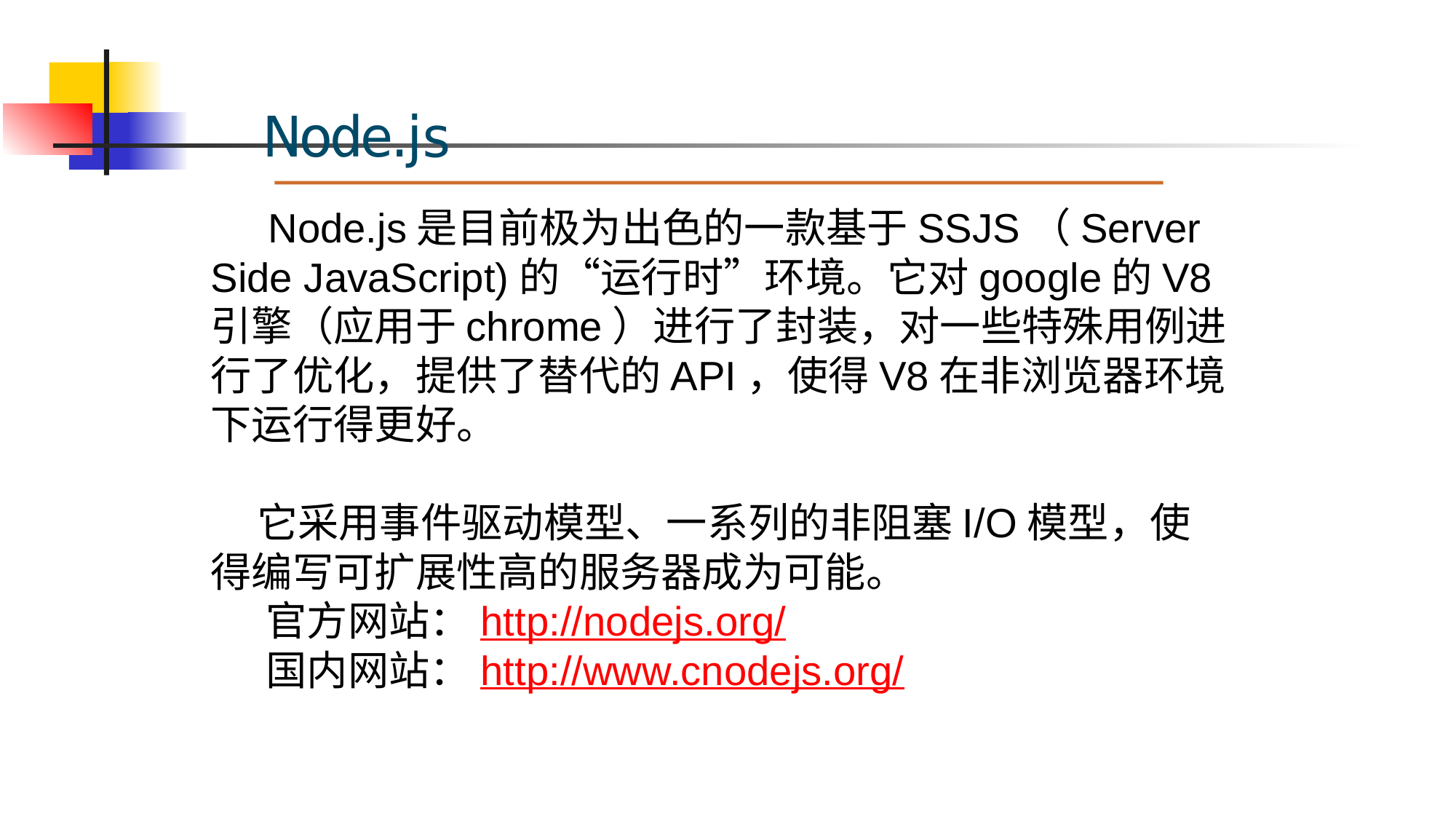

Node.js

     Node.js是目前极为出色的一款基于SSJS（Server Side JavaScript)的“运行时”环境。它对google的V8
引擎（应用于chrome）进行了封装，对一些特殊用例进行了优化，提供了替代的API，使得V8在非浏览器环境下运行得更好。

    它采用事件驱动模型、一系列的非阻塞I/O模型，使得编写可扩展性高的服务器成为可能。
     官方网站：http://nodejs.org/
     国内网站：http://www.cnodejs.org/